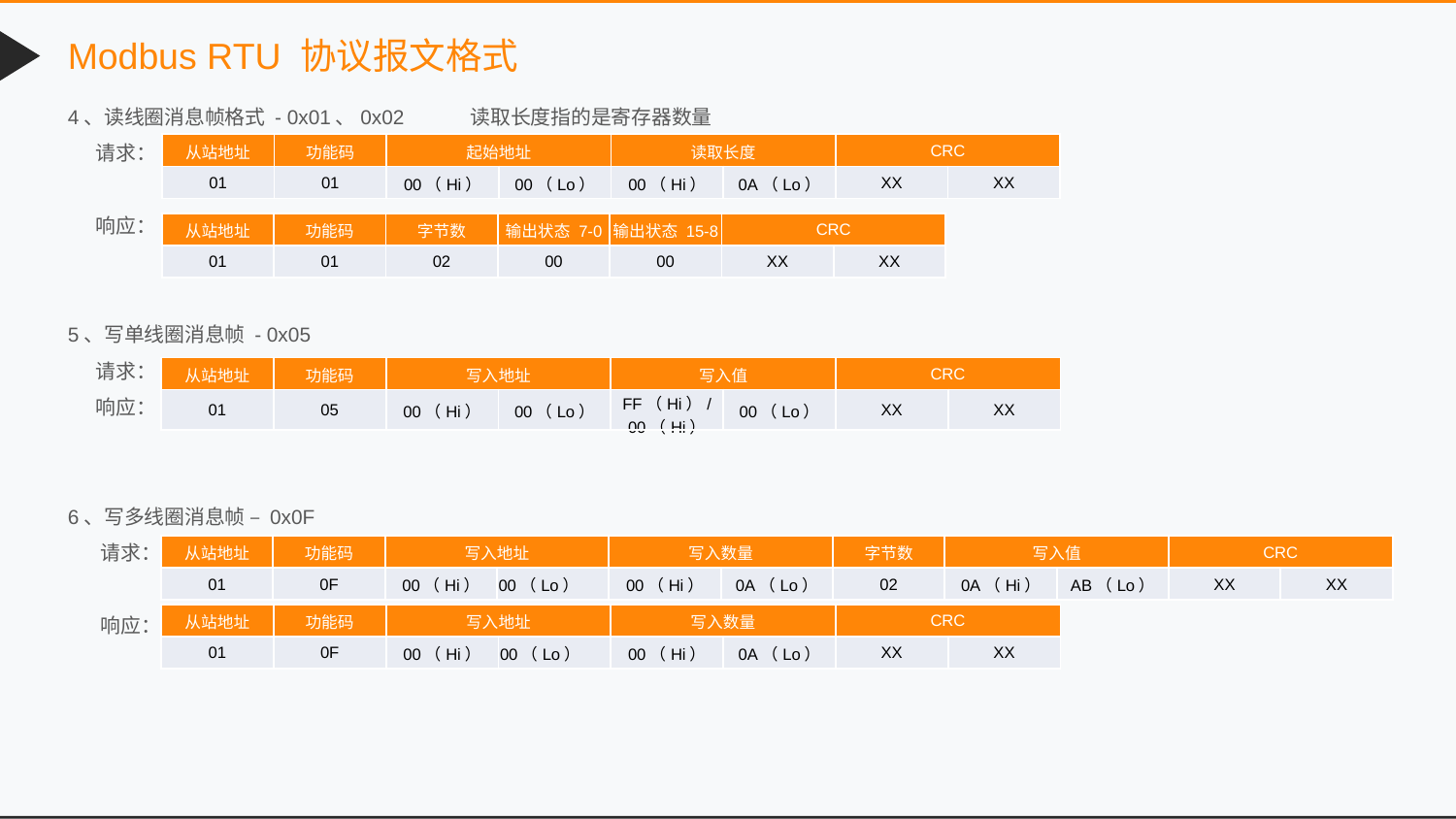

Modbus RTU 协议报文格式
4、读线圈消息帧格式 - 0x01、0x02           读取长度指的是寄存器数量
     请求：

     响应：

5、写单线圈消息帧 - 0x05
     请求：
     响应：

6、写多线圈消息帧 – 0x0F
      请求：

      响应：
| 从站地址 | 功能码 | 起始地址 |  | 读取长度 |  | CRC |  |
| --- | --- | --- | --- | --- | --- | --- | --- |
| 01 | 01 | 00（Hi） | 00（Lo） | 00（Hi） | 0A（Lo） | XX | XX |
| 从站地址 | 功能码 | 字节数 | 输出状态 7-0 | 输出状态 15-8 | CRC |  |
| --- | --- | --- | --- | --- | --- | --- |
| 01 | 01 | 02 | 00 | 00 | XX | XX |
| 从站地址 | 功能码 | 写入地址 |  | 写入值 |  | CRC |  |
| --- | --- | --- | --- | --- | --- | --- | --- |
| 01 | 05 | 00（Hi） | 00（Lo） | FF（Hi）/00（Hi） | 00（Lo） | XX | XX |
| 从站地址 | 功能码 | 写入地址 |  | 写入数量 |  | 字节数 | 写入值 |  | CRC |  |
| --- | --- | --- | --- | --- | --- | --- | --- | --- | --- | --- |
| 01 | 0F | 00（Hi） | 00（Lo） | 00（Hi） | 0A（Lo） | 02 | 0A（Hi） | AB（Lo） | XX | XX |
| 从站地址 | 功能码 | 写入地址 |  | 写入数量 |  | CRC |  |
| --- | --- | --- | --- | --- | --- | --- | --- |
| 01 | 0F | 00（Hi） | 00（Lo） | 00（Hi） | 0A（Lo） | XX | XX |